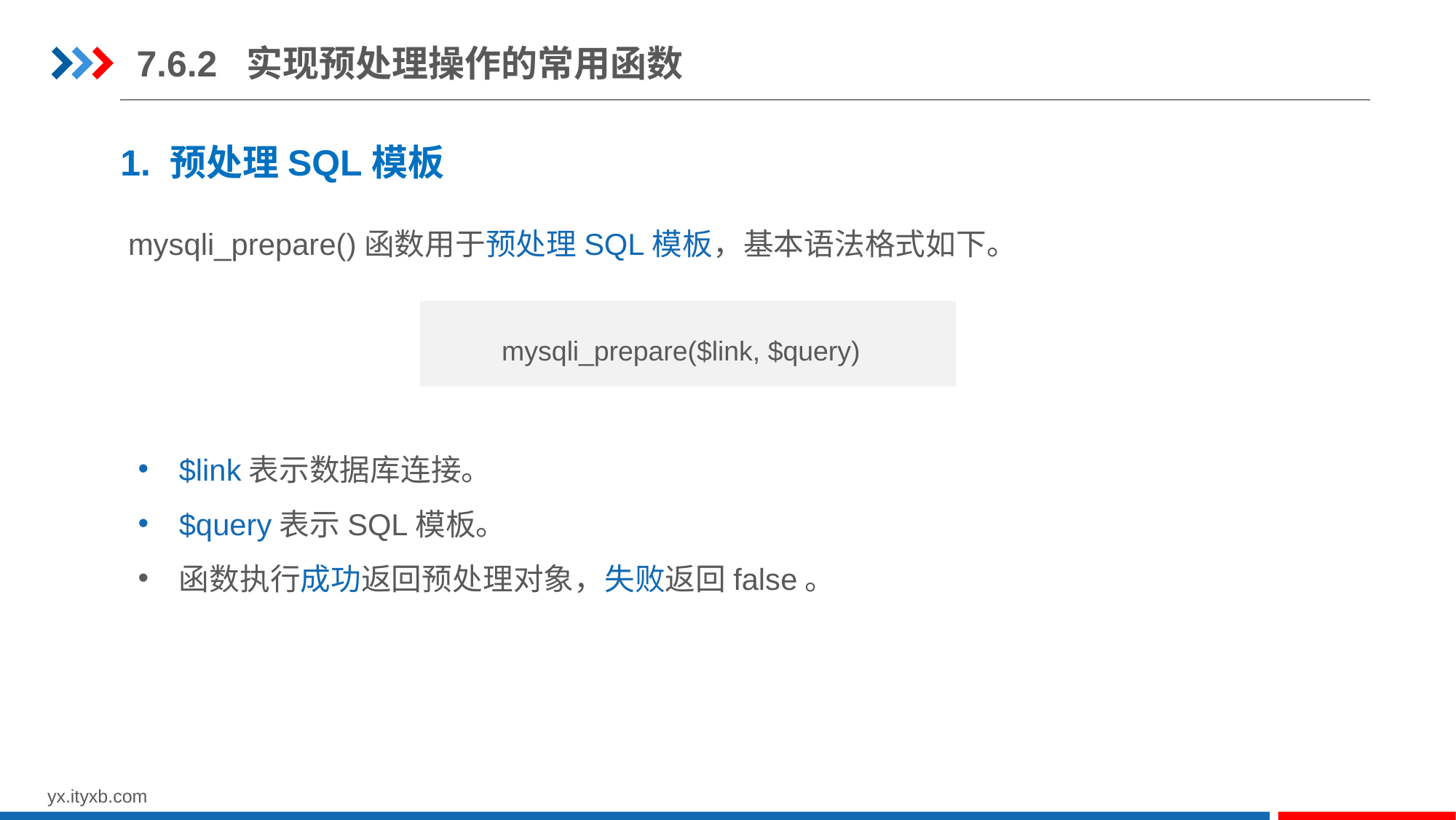

7.6.2  实现预处理操作的常用函数
1. 预处理SQL模板
mysqli_prepare()函数用于预处理SQL模板，基本语法格式如下。

mysqli_prepare($link, $query)
$link表示数据库连接。
$query表示SQL模板。
函数执行成功返回预处理对象，失败返回false。